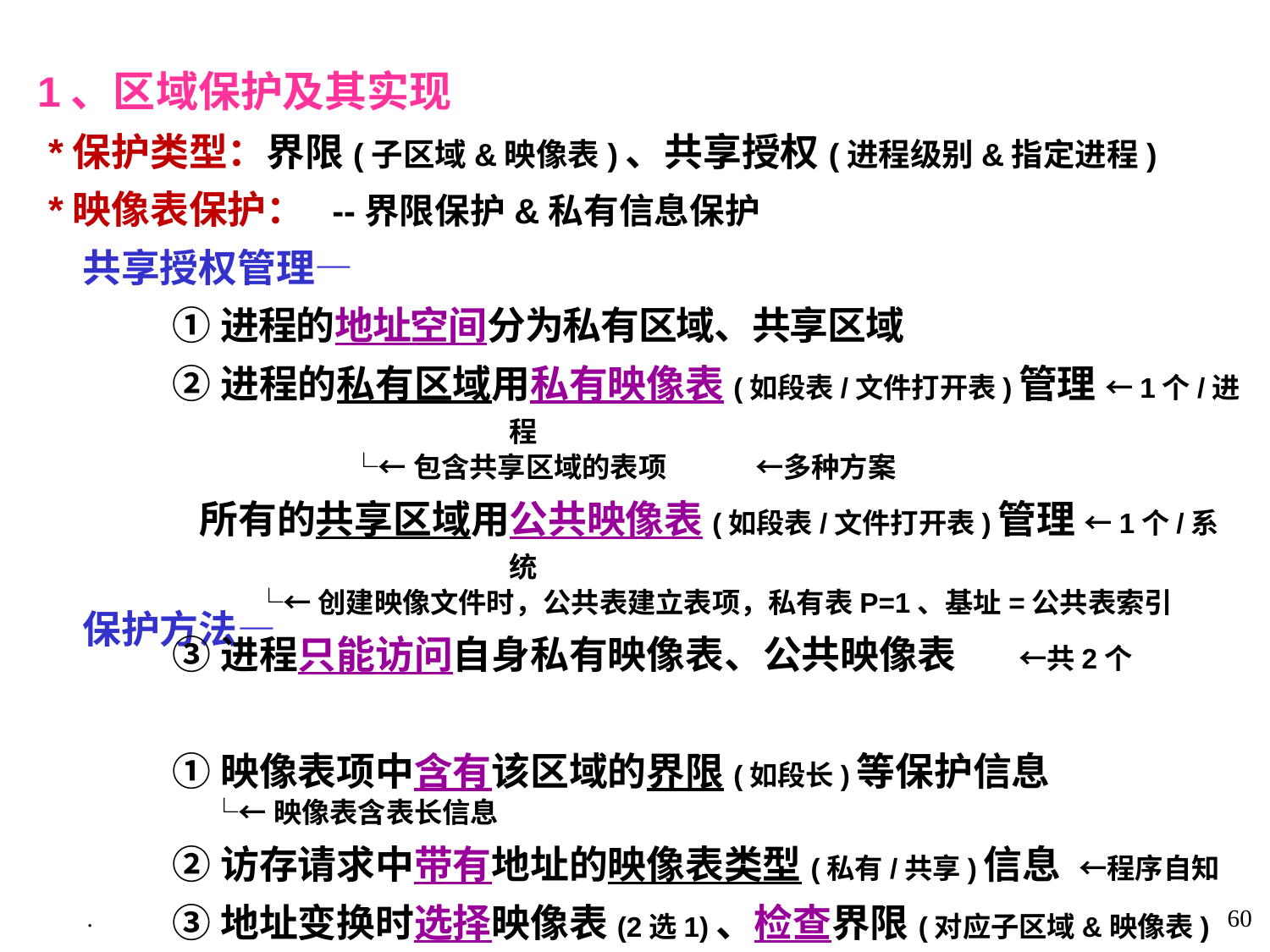

1、区域保护及其实现
 *保护类型：界限(子区域&映像表)、共享授权(进程级别&指定进程)
 *映像表保护：  --界限保护&私有信息保护
    共享授权管理—

    保护方法—
①进程的地址空间分为私有区域、共享区域
②进程的私有区域用私有映像表(如段表/文件打开表)管理 ←1个/进程
                            └←包含共享区域的表项              ←多种方案
  所有的共享区域用公共映像表(如段表/文件打开表)管理 ←1个/系统
             └←创建映像文件时，公共表建立表项，私有表P=1、基址=公共表索引
③进程只能访问自身私有映像表、公共映像表       ←共2个

①映像表项中含有该区域的界限(如段长)等保护信息
      └←映像表含表长信息
②访存请求中带有地址的映像表类型(私有/共享)信息  ←程序自知
③地址变换时选择映像表(2选1)、检查界限(对应子区域&映像表)
.
60